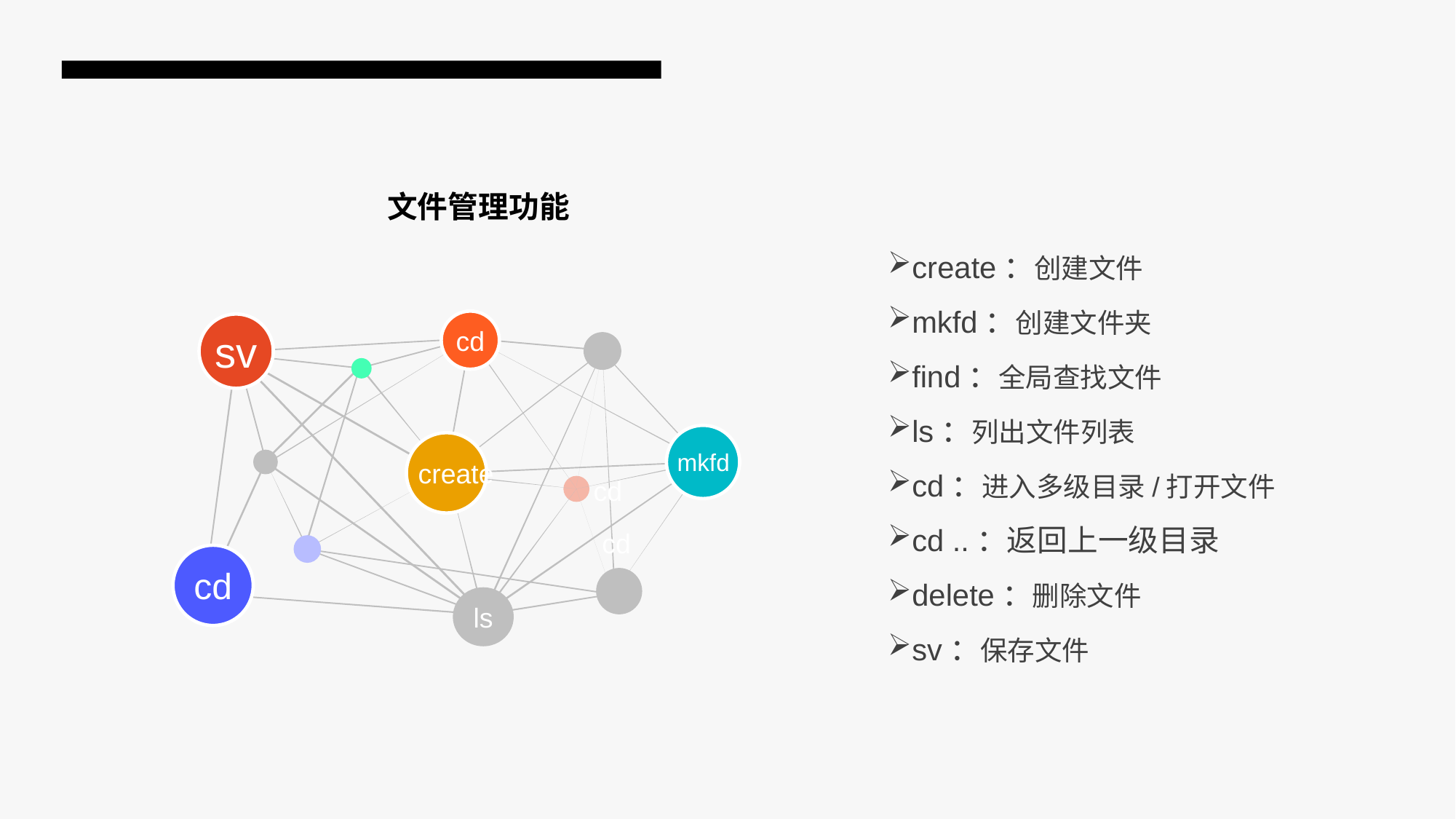

文件管理功能
create：创建文件
mkfd：创建文件夹
find：全局查找文件
ls：列出文件列表
cd：进入多级目录/打开文件
cd ..：返回上一级目录
delete：删除文件
sv：保存文件

cd
sv

mkfd
create

cd

ls

cd
cd